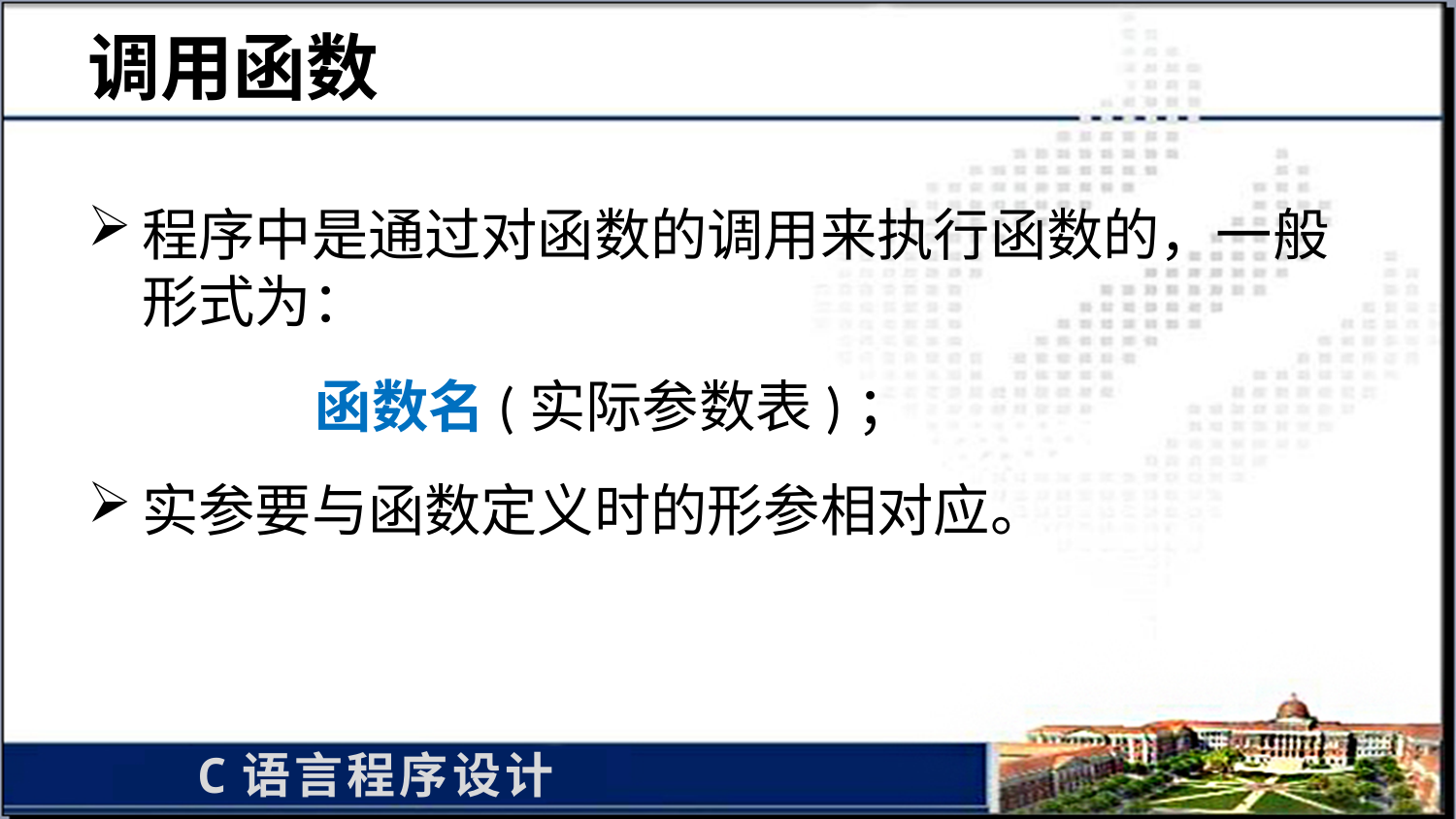

# 调用函数
程序中是通过对函数的调用来执行函数的，一般形式为：
                 函数名(实际参数表)；
实参要与函数定义时的形参相对应。